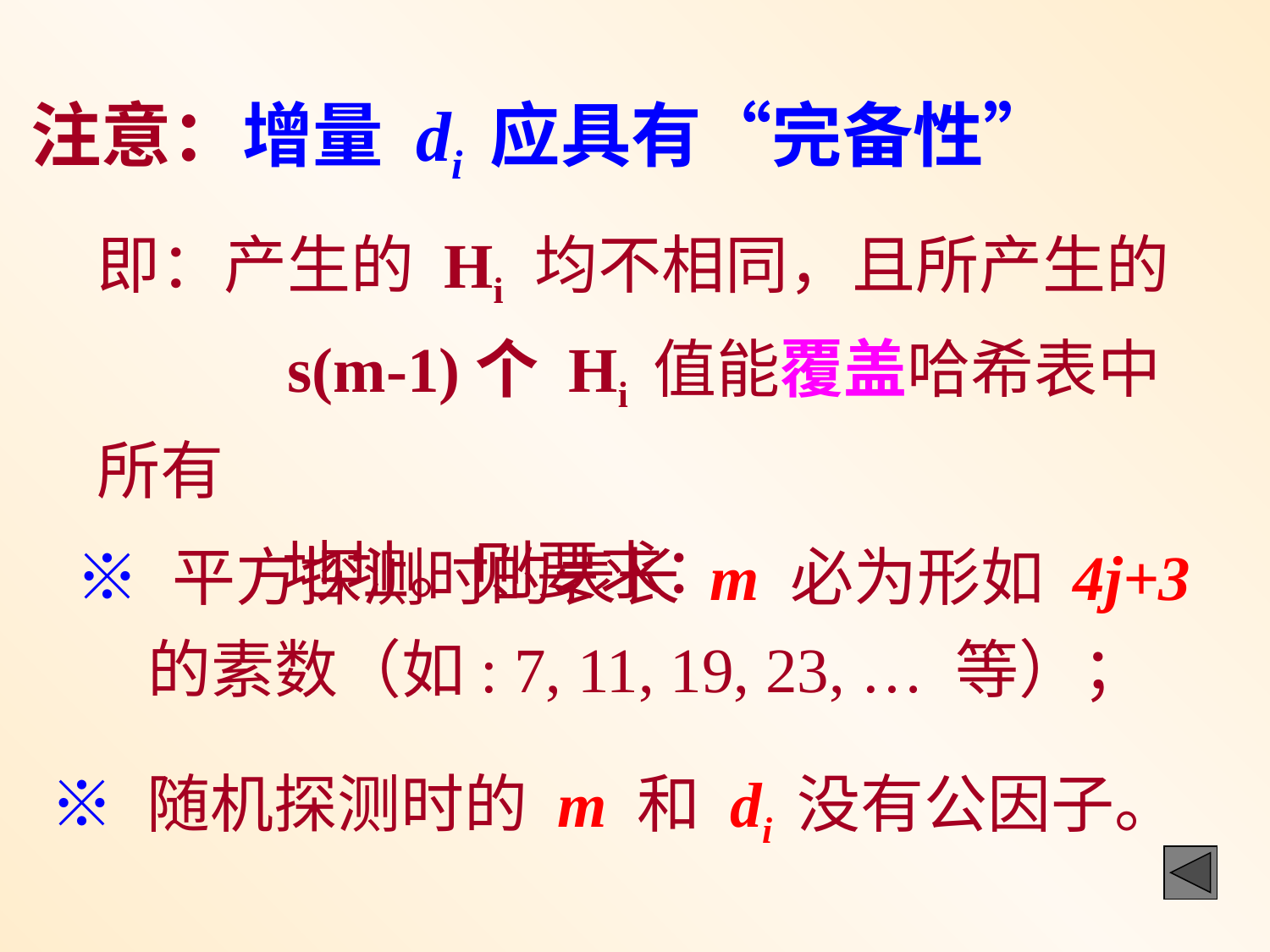

注意：增量 di 应具有“完备性”
即：产生的 Hi 均不相同，且所产生的
            s(m-1)个 Hi 值能覆盖哈希表中所有
            地址。则要求：
※ 平方探测时的表长 m 必为形如 4j+3
    的素数（如: 7, 11, 19, 23, … 等）；
※ 随机探测时的 m 和 di 没有公因子。